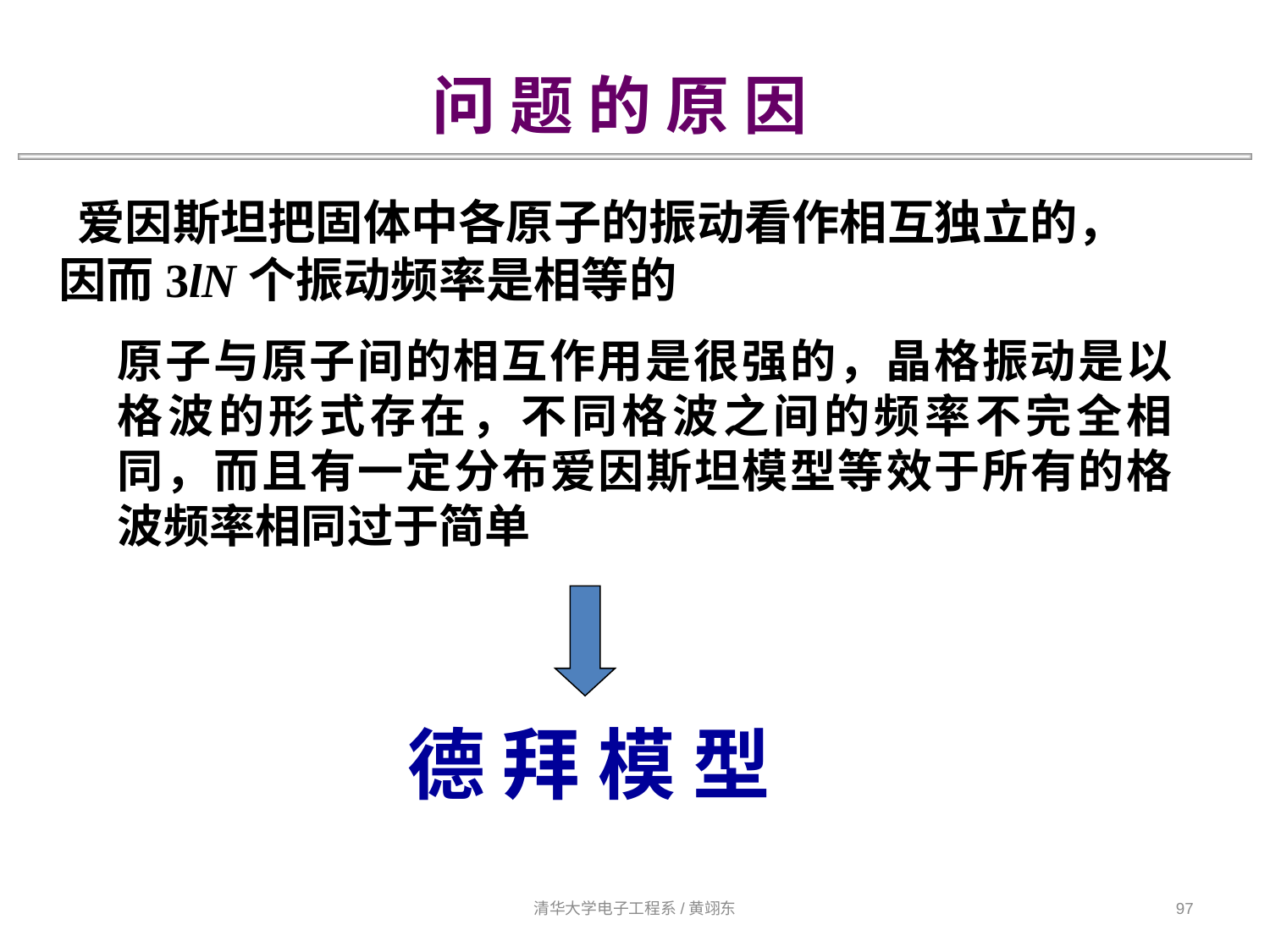

问 题 的 原 因

    爱因斯坦把固体中各原子的振动看作相互独立的，因而3lN个振动频率是相等的
原子与原子间的相互作用是很强的，晶格振动是以格波的形式存在，不同格波之间的频率不完全相同，而且有一定分布爱因斯坦模型等效于所有的格波频率相同过于简单

德 拜 模 型
清华大学电子工程系/黄翊东
97